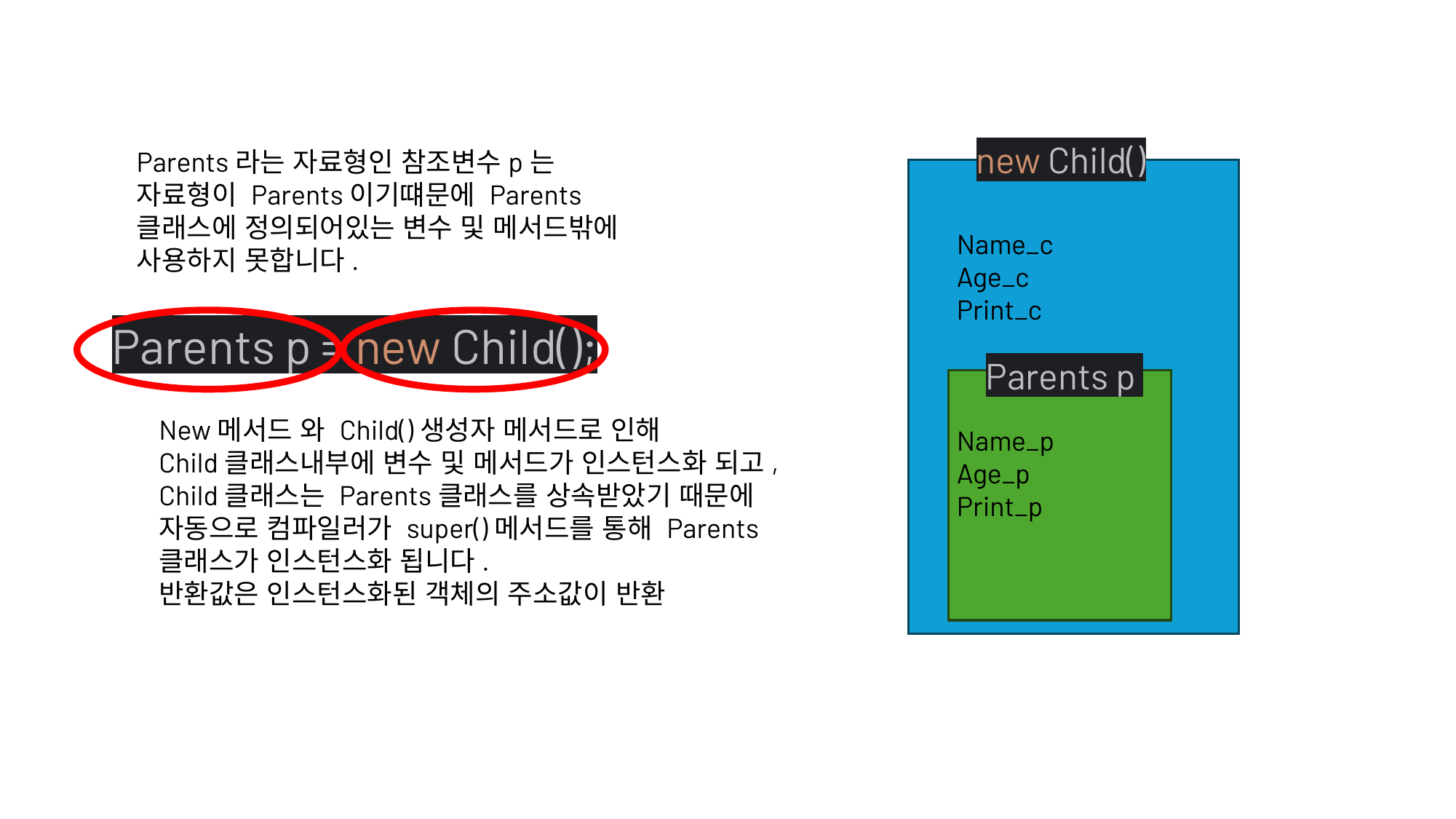

new Child()
Parents라는 자료형인 참조변수p는
자료형이 Parents이기떄문에 Parents클래스에 정의되어있는 변수 및 메서드밖에 사용하지 못합니다.

Name_c
Age_c
Print_c

Name_p
Age_p
Print_p

Parents p = new Child();

Parents p

New메서드 와 Child()생성자 메서드로 인해
Child클래스내부에 변수 및 메서드가 인스턴스화 되고,
Child클래스는 Parents클래스를 상속받았기 때문에 자동으로 컴파일러가 super()메서드를 통해 Parents클래스가 인스턴스화 됩니다.
반환값은 인스턴스화된 객체의 주소값이 반환